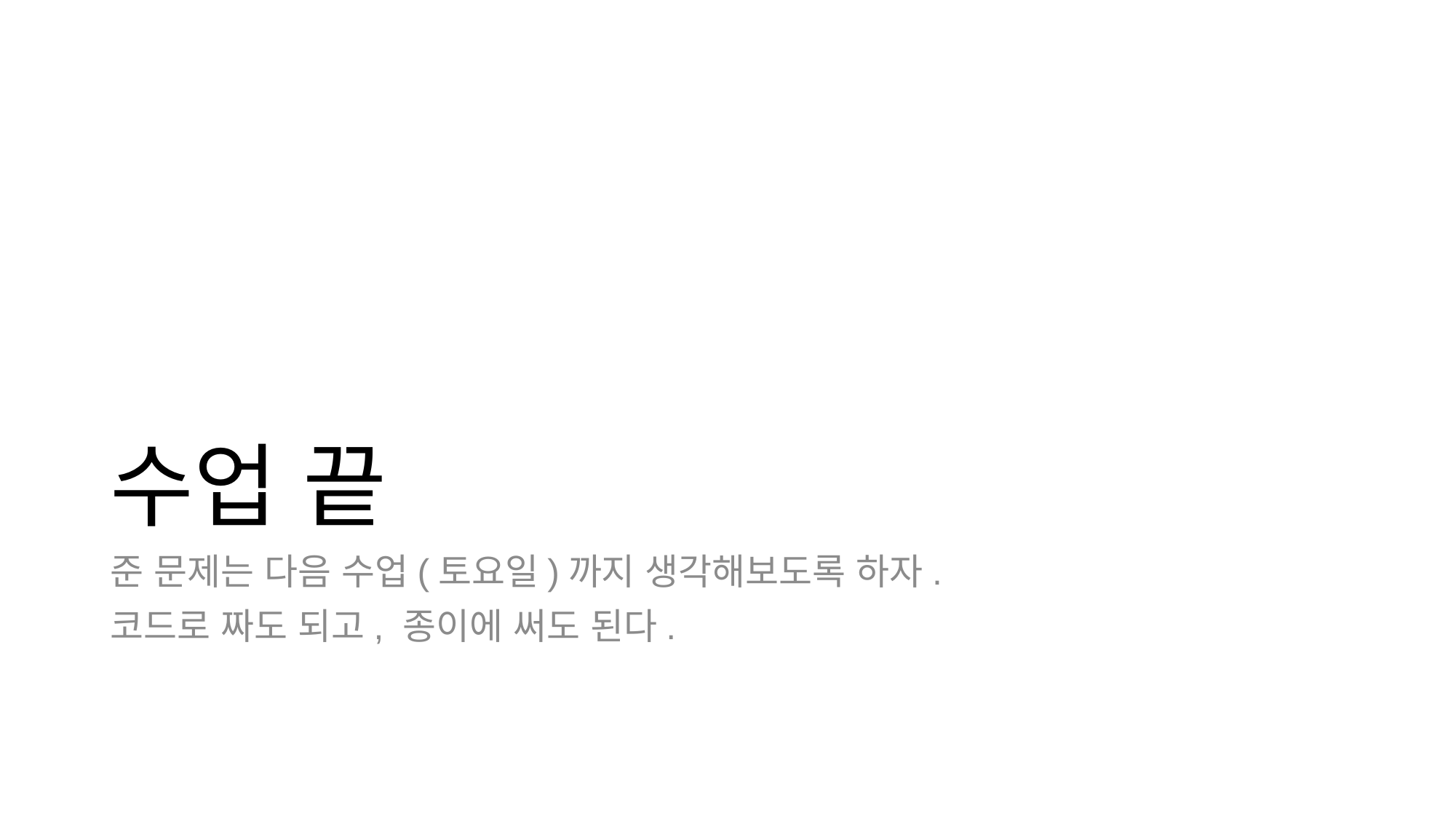

# 수업 끝
준 문제는 다음 수업(토요일)까지 생각해보도록 하자.
코드로 짜도 되고, 종이에 써도 된다.